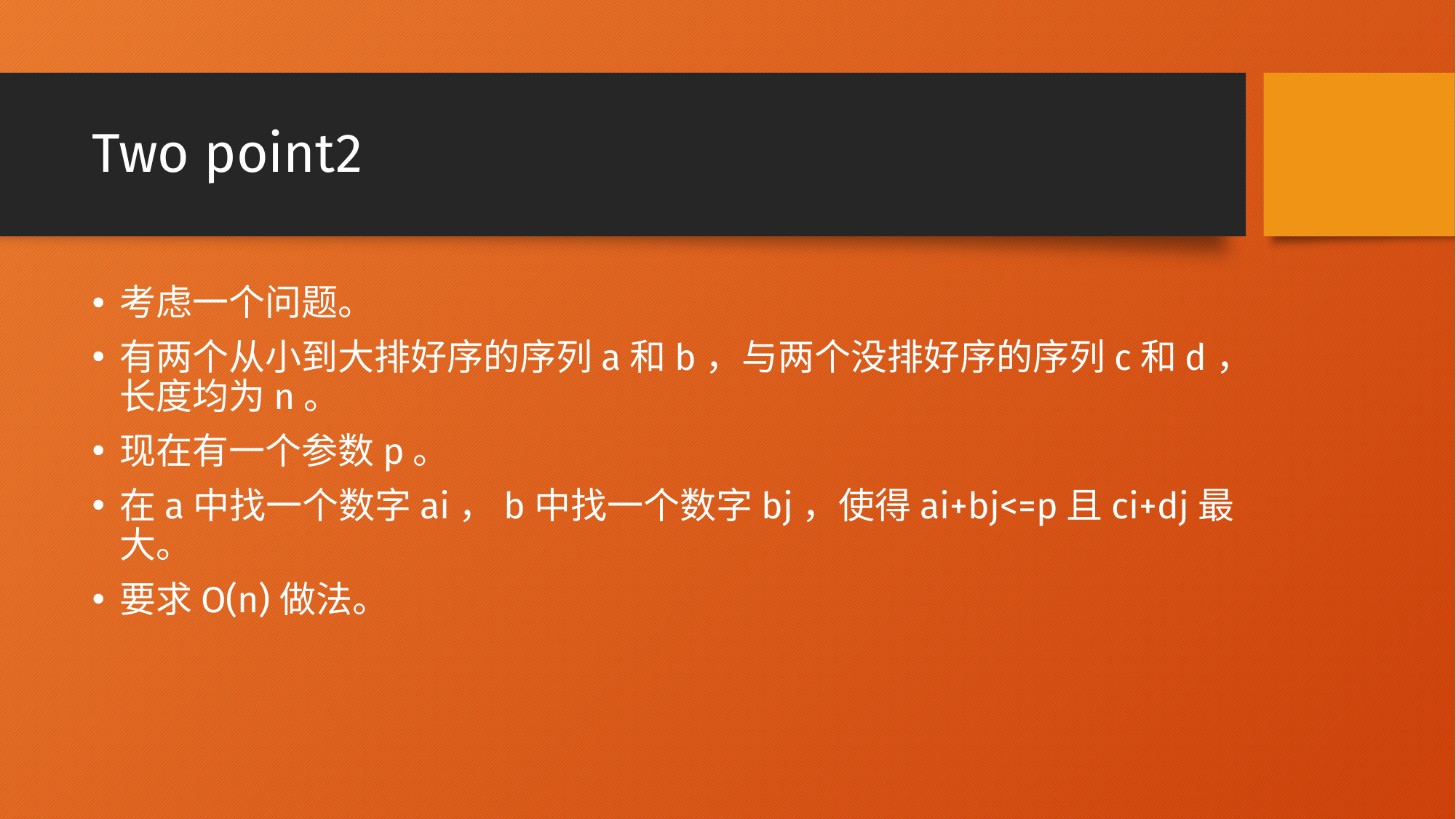

# Two point2
考虑一个问题。
有两个从小到大排好序的序列a和b，与两个没排好序的序列c和d，长度均为n。
现在有一个参数p。
在a中找一个数字ai，b中找一个数字bj，使得ai+bj<=p且ci+dj最大。
要求O(n)做法。